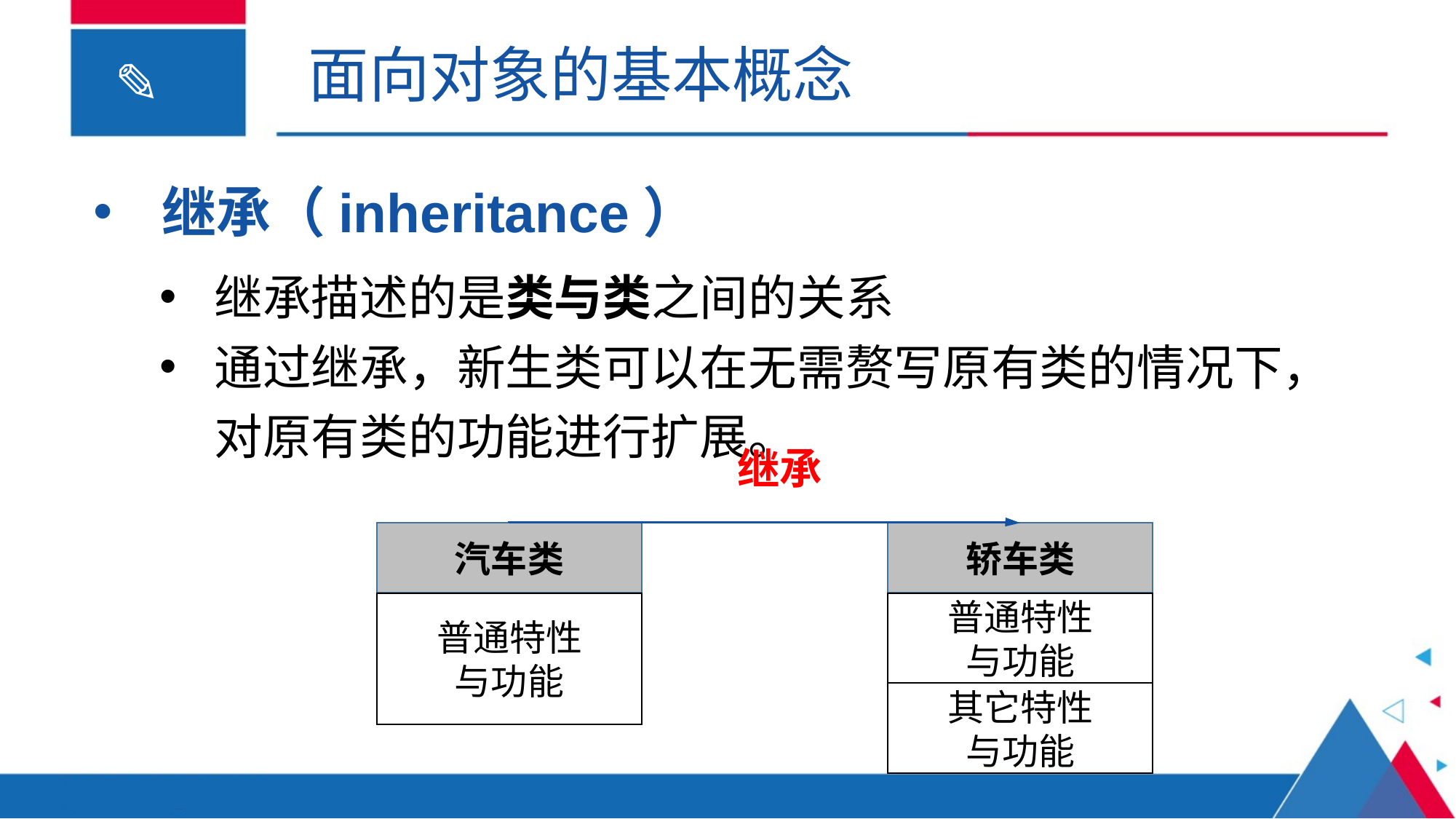

面向对象的基本概念
继承（inheritance）
继承描述的是类与类之间的关系
通过继承，新生类可以在无需赘写原有类的情况下，对原有类的功能进行扩展。
继承
汽车类
普通特性
与功能
轿车类
普通特性
与功能
其它特性
与功能